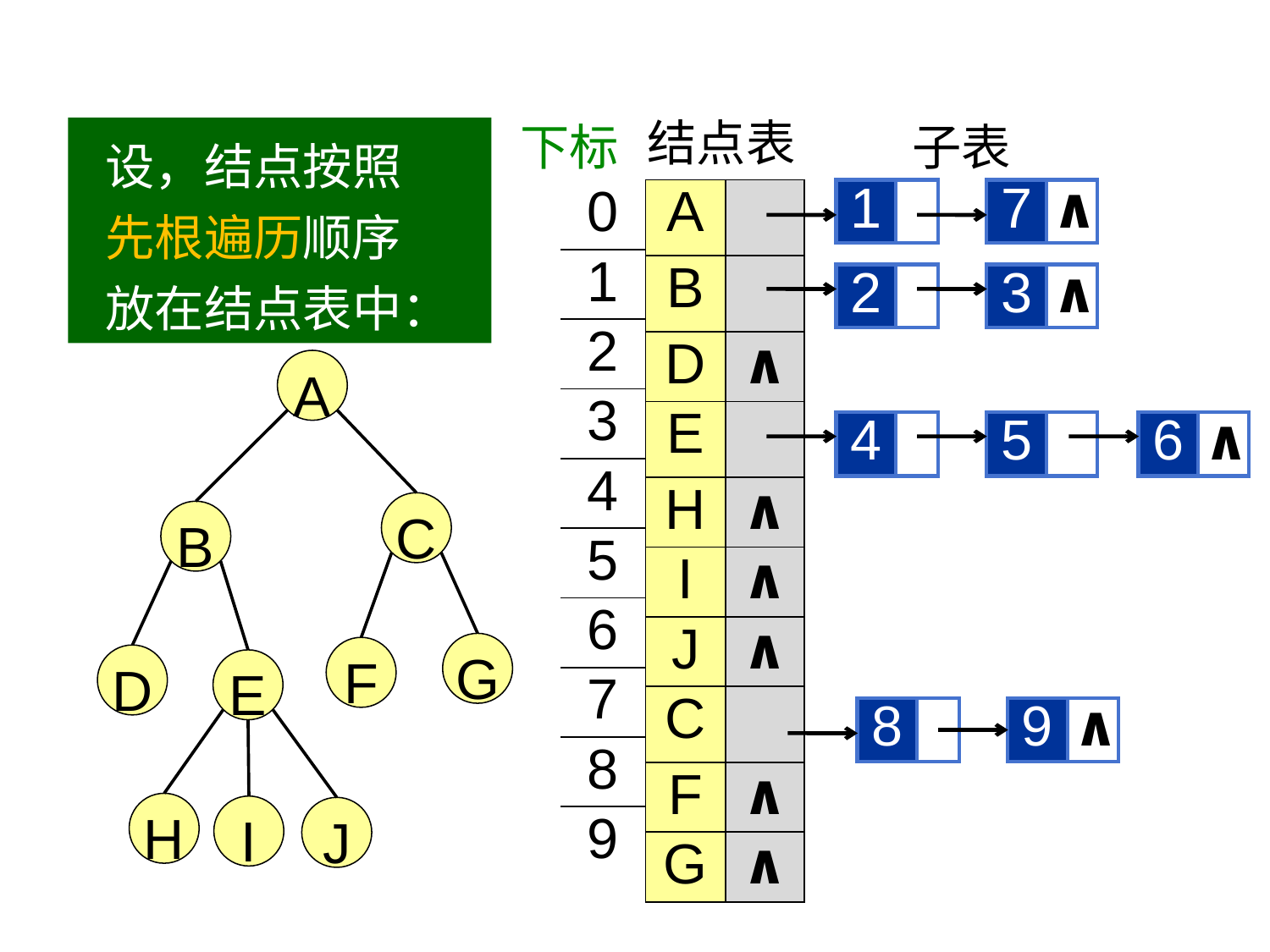

下标
子表
结点表
设，结点按照
先根遍历顺序
放在结点表中：
| 0 |
| --- |
| 1 |
| 2 |
| 3 |
| 4 |
| 5 |
| 6 |
| 7 |
| 8 |
| 9 |
| A |  |
| --- | --- |
| B |  |
| D | ∧ |
| E |  |
| H | ∧ |
| I | ∧ |
| J | ∧ |
| C |  |
| F | ∧ |
| G | ∧ |
1

7
 ∧

2

3
 ∧

A
4

5

6
 ∧

C
B
G
F
D
E
8

9
 ∧

H
I
J